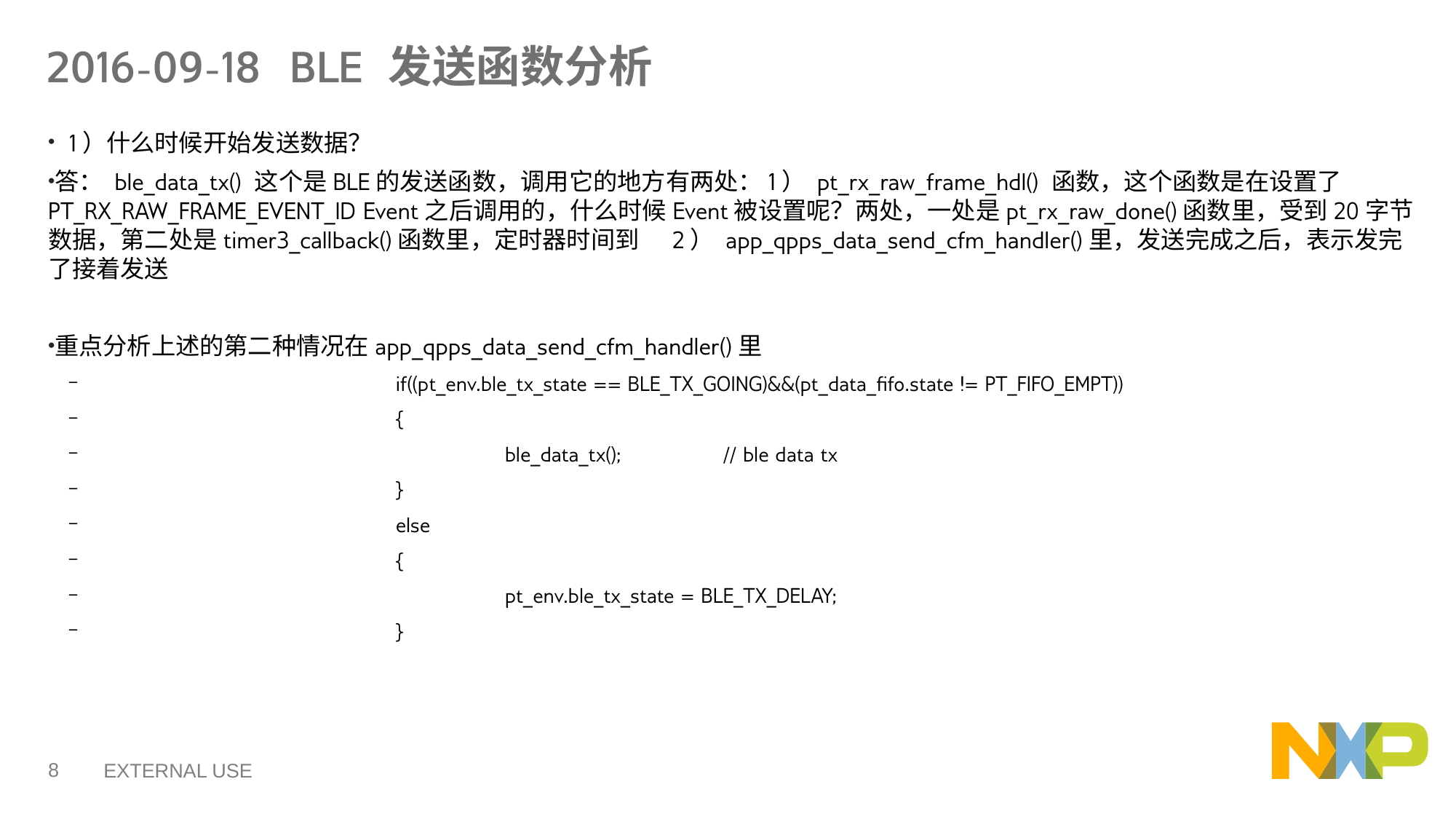

# 2016-09-18  BLE 发送函数分析
  1）什么时候开始发送数据？
答： ble_data_tx() 这个是BLE的发送函数，调用它的地方有两处：1） pt_rx_raw_frame_hdl() 函数，这个函数是在设置了PT_RX_RAW_FRAME_EVENT_ID Event之后调用的，什么时候Event被设置呢？两处，一处是pt_rx_raw_done()函数里，受到20字节数据，第二处是timer3_callback()函数里，定时器时间到     2） app_qpps_data_send_cfm_handler()里，发送完成之后，表示发完了接着发送

重点分析上述的第二种情况在app_qpps_data_send_cfm_handler()里
			if((pt_env.ble_tx_state == BLE_TX_GOING)&&(pt_data_fifo.state != PT_FIFO_EMPT))
			{
				ble_data_tx();	// ble data tx
			}
			else
			{
				pt_env.ble_tx_state = BLE_TX_DELAY;
			}